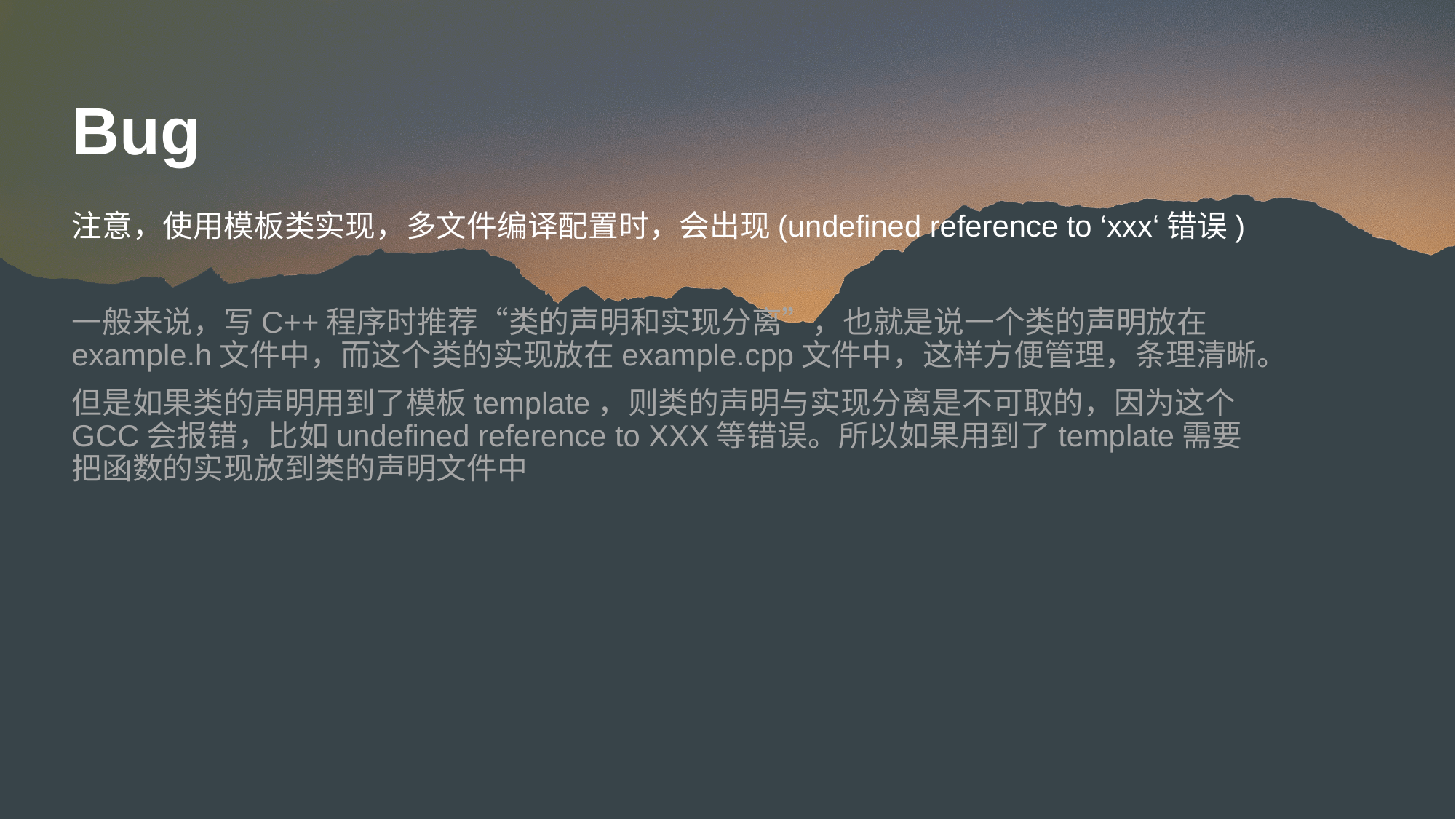

# Bug
注意，使用模板类实现，多文件编译配置时，会出现(undefined reference to ‘xxx‘错误)

一般来说，写C++程序时推荐“类的声明和实现分离”，也就是说一个类的声明放在example.h文件中，而这个类的实现放在example.cpp文件中，这样方便管理，条理清晰。
但是如果类的声明用到了模板template，则类的声明与实现分离是不可取的，因为这个GCC会报错，比如undefined reference to XXX等错误。所以如果用到了template需要把函数的实现放到类的声明文件中